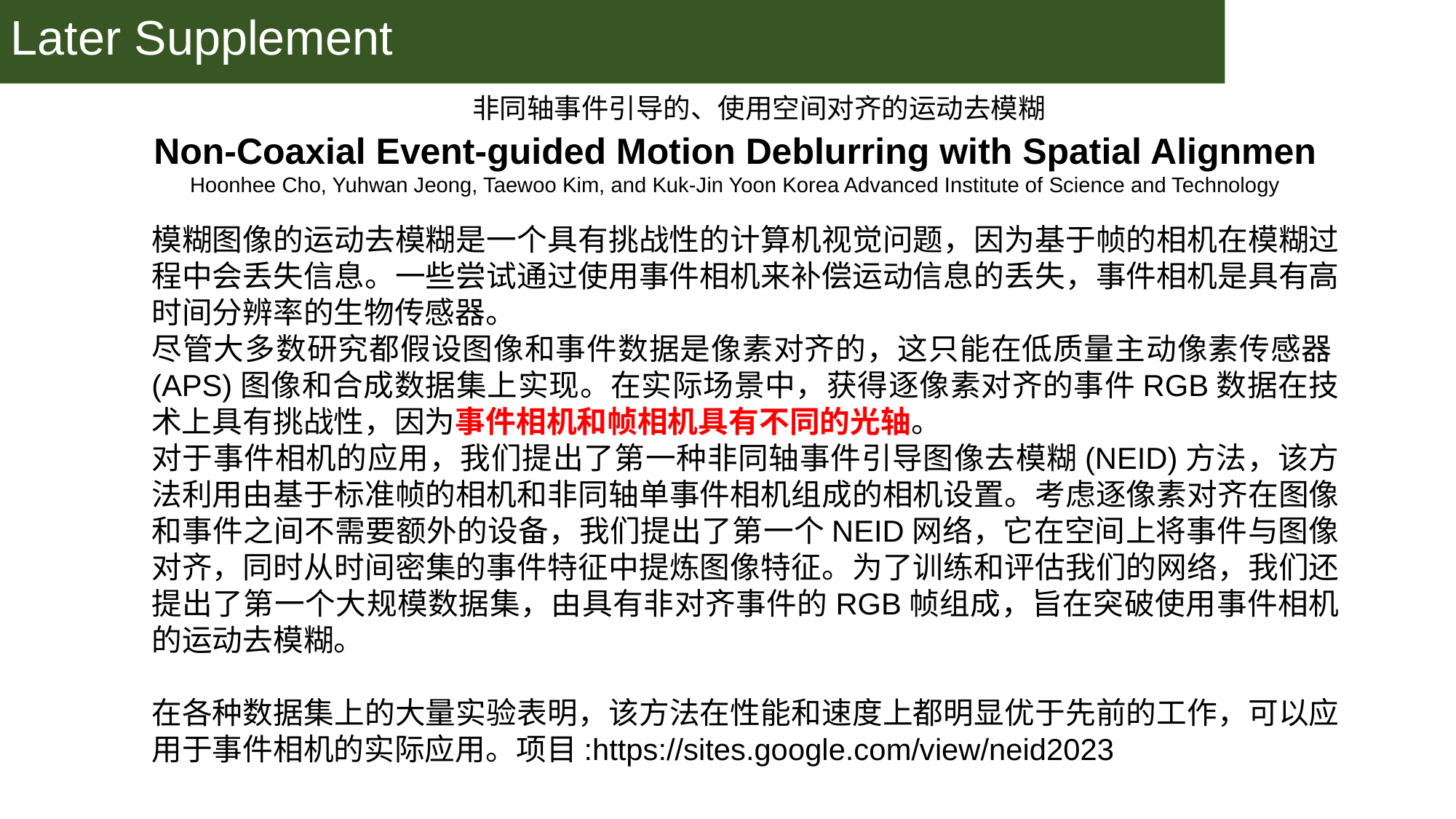

Later Supplement
非同轴事件引导的、使用空间对齐的运动去模糊
Non-Coaxial Event-guided Motion Deblurring with Spatial Alignmen
Hoonhee Cho, Yuhwan Jeong, Taewoo Kim, and Kuk-Jin Yoon Korea Advanced Institute of Science and Technology
模糊图像的运动去模糊是一个具有挑战性的计算机视觉问题，因为基于帧的相机在模糊过程中会丢失信息。一些尝试通过使用事件相机来补偿运动信息的丢失，事件相机是具有高时间分辨率的生物传感器。
尽管大多数研究都假设图像和事件数据是像素对齐的，这只能在低质量主动像素传感器(APS)图像和合成数据集上实现。在实际场景中，获得逐像素对齐的事件RGB数据在技术上具有挑战性，因为事件相机和帧相机具有不同的光轴。
对于事件相机的应用，我们提出了第一种非同轴事件引导图像去模糊(NEID)方法，该方法利用由基于标准帧的相机和非同轴单事件相机组成的相机设置。考虑逐像素对齐在图像和事件之间不需要额外的设备，我们提出了第一个NEID网络，它在空间上将事件与图像对齐，同时从时间密集的事件特征中提炼图像特征。为了训练和评估我们的网络，我们还提出了第一个大规模数据集，由具有非对齐事件的RGB帧组成，旨在突破使用事件相机的运动去模糊。

在各种数据集上的大量实验表明，该方法在性能和速度上都明显优于先前的工作，可以应用于事件相机的实际应用。项目:https://sites.google.com/view/neid2023